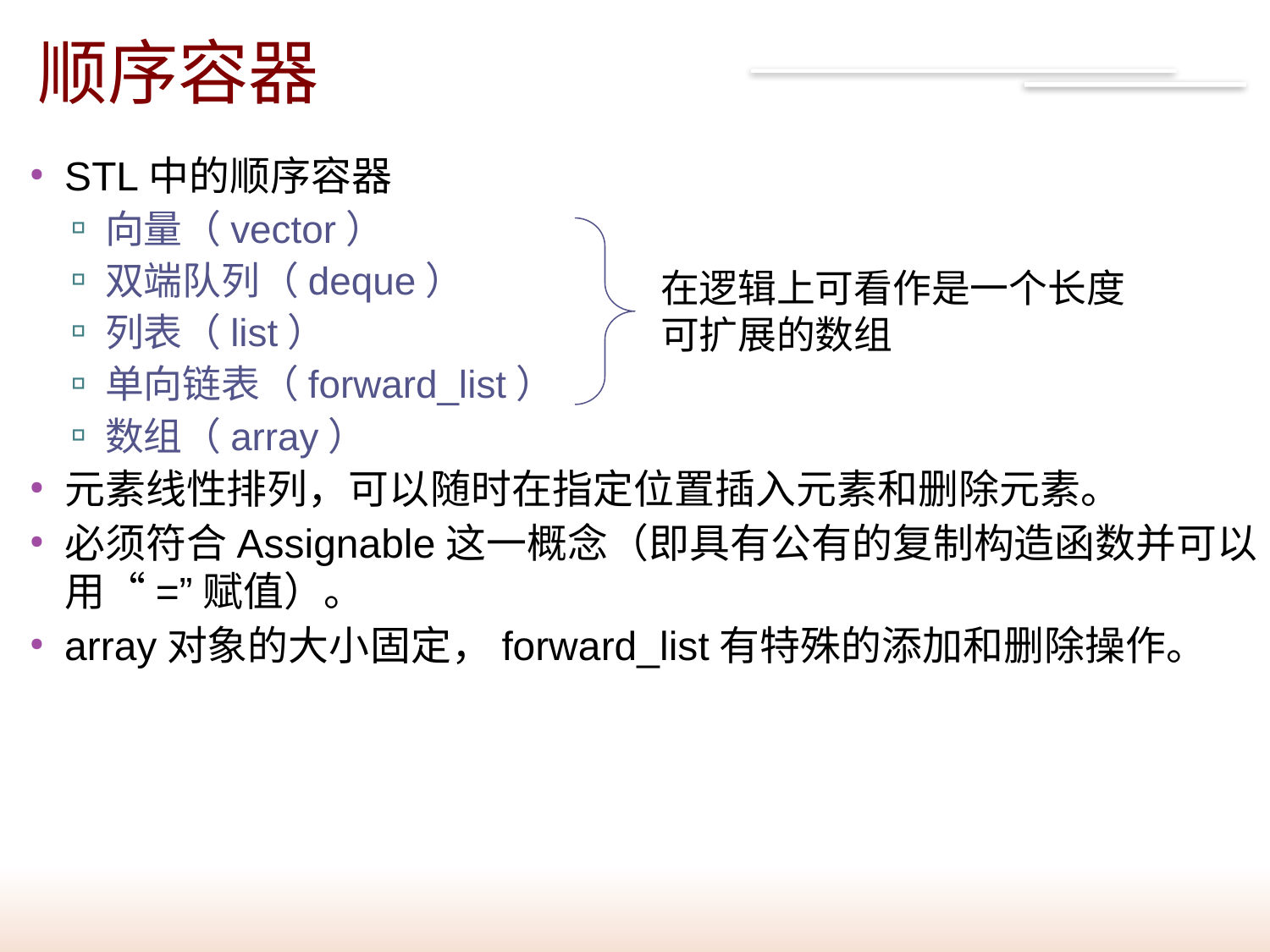

# 顺序容器
42
STL中的顺序容器
向量（vector）
双端队列（deque）
列表（list）
单向链表（forward_list）
数组（array）
元素线性排列，可以随时在指定位置插入元素和删除元素。
必须符合Assignable这一概念（即具有公有的复制构造函数并可以用“=”赋值）。
array对象的大小固定，forward_list有特殊的添加和删除操作。

在逻辑上可看作是一个长度可扩展的数组